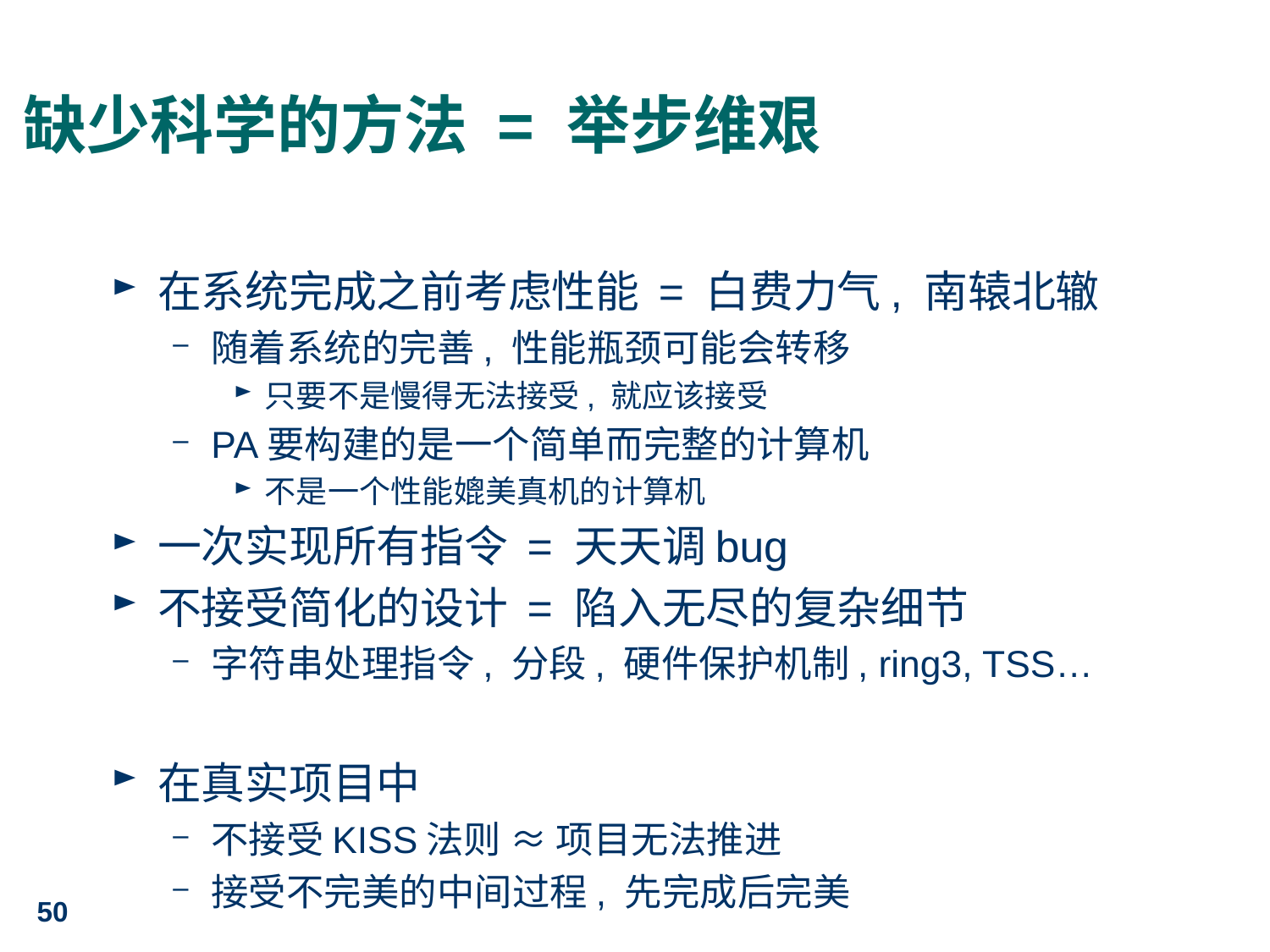

# 缺少科学的方法 = 举步维艰
在系统完成之前考虑性能 = 白费力气, 南辕北辙
随着系统的完善, 性能瓶颈可能会转移
只要不是慢得无法接受, 就应该接受
PA要构建的是一个简单而完整的计算机
不是一个性能媲美真机的计算机
一次实现所有指令 = 天天调bug
不接受简化的设计 = 陷入无尽的复杂细节
字符串处理指令, 分段, 硬件保护机制, ring3, TSS…

在真实项目中
不接受KISS法则 ≈ 项目无法推进
接受不完美的中间过程, 先完成后完美
50